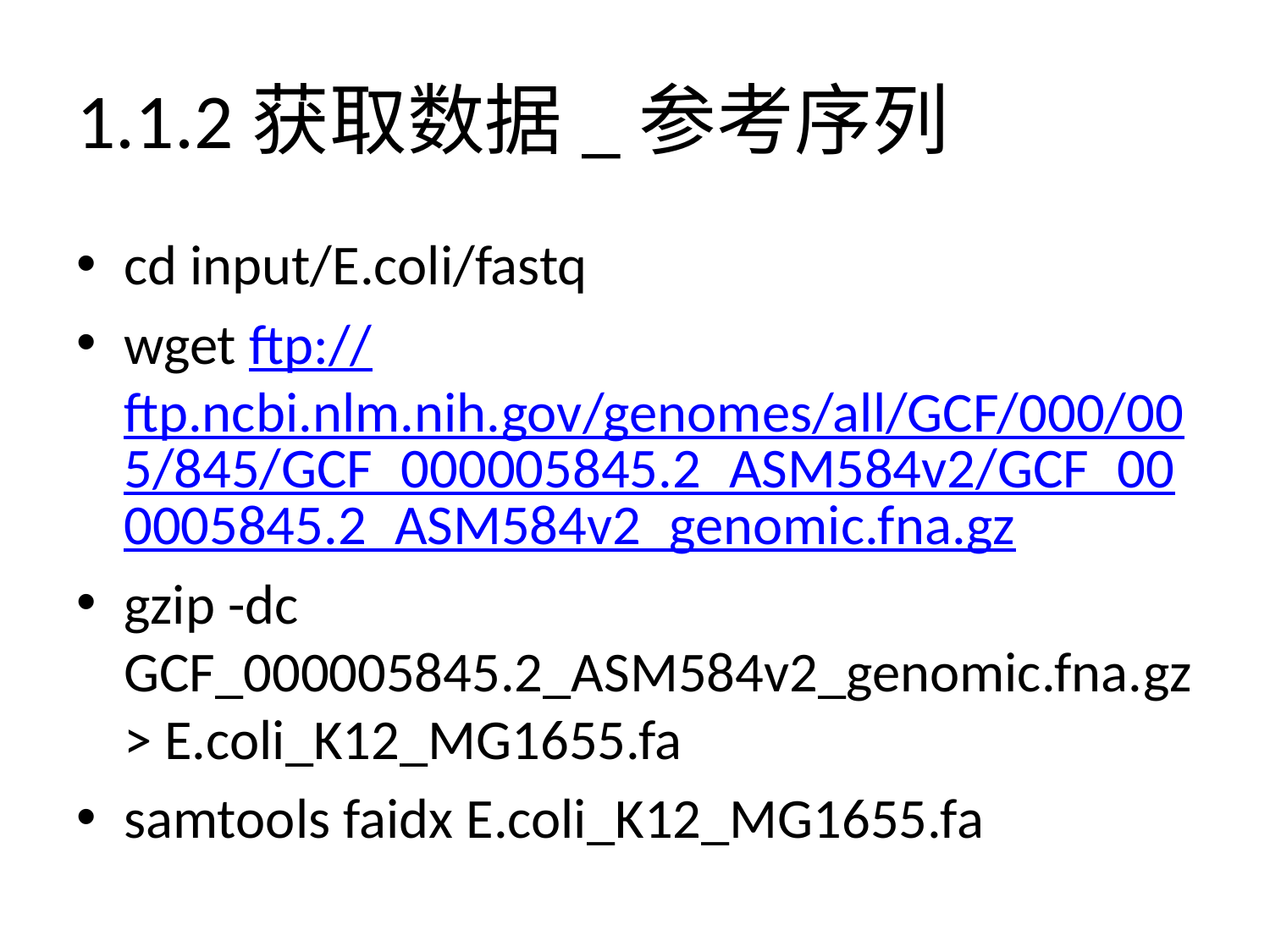

# 1.1.2获取数据_参考序列
cd input/E.coli/fastq
wget ftp://ftp.ncbi.nlm.nih.gov/genomes/all/GCF/000/005/845/GCF_000005845.2_ASM584v2/GCF_000005845.2_ASM584v2_genomic.fna.gz
gzip -dc GCF_000005845.2_ASM584v2_genomic.fna.gz > E.coli_K12_MG1655.fa
samtools faidx E.coli_K12_MG1655.fa